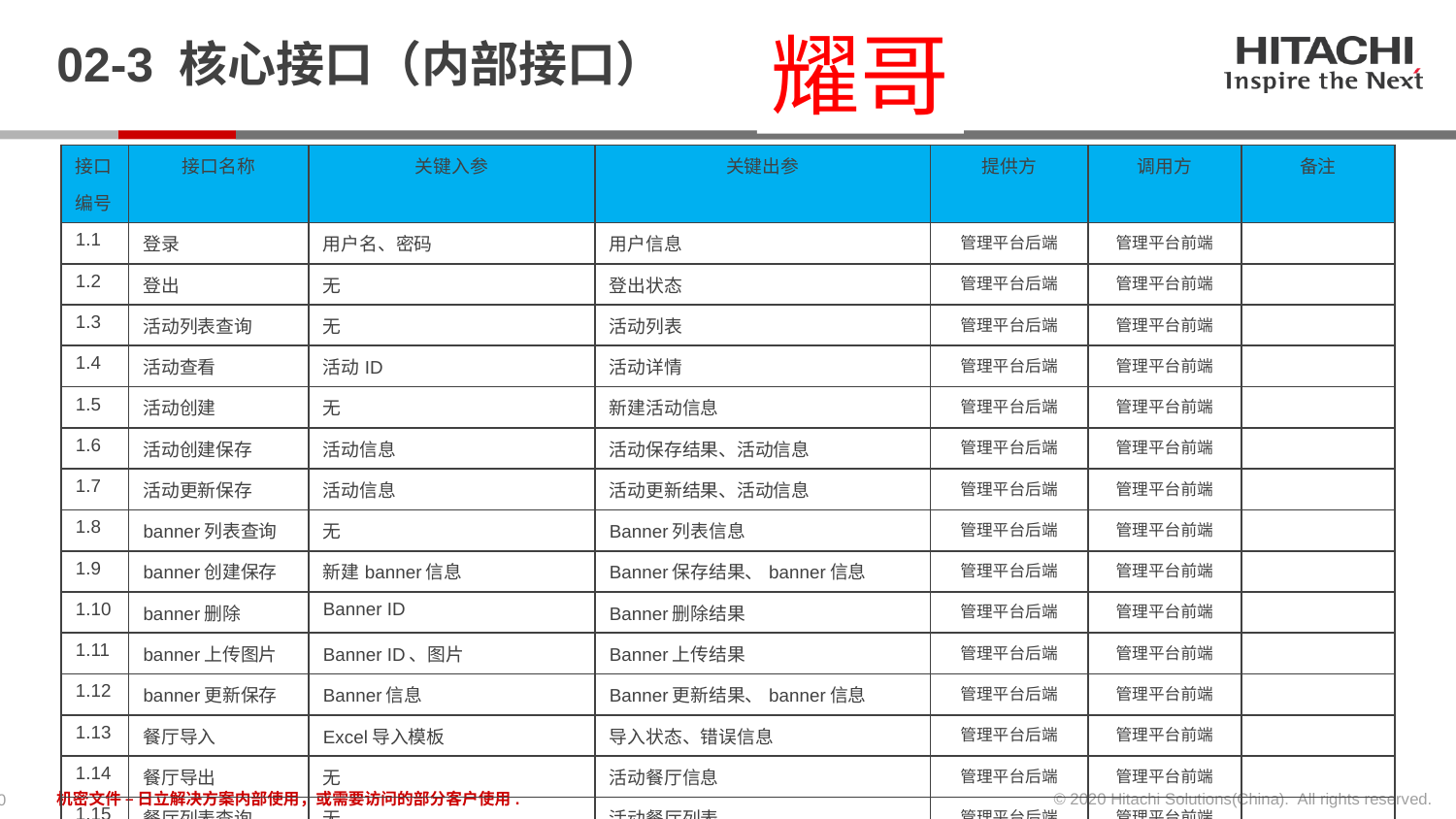

# 02-3 核心接口（内部接口）
耀哥
| 接口 编号 | 接口名称 | 关键入参 | 关键出参 | 提供方 | 调用方 | 备注 |
| --- | --- | --- | --- | --- | --- | --- |
| 1.1 | 登录 | 用户名、密码 | 用户信息 | 管理平台后端 | 管理平台前端 |  |
| 1.2 | 登出 | 无 | 登出状态 | 管理平台后端 | 管理平台前端 |  |
| 1.3 | 活动列表查询 | 无 | 活动列表 | 管理平台后端 | 管理平台前端 |  |
| 1.4 | 活动查看 | 活动ID | 活动详情 | 管理平台后端 | 管理平台前端 |  |
| 1.5 | 活动创建 | 无 | 新建活动信息 | 管理平台后端 | 管理平台前端 |  |
| 1.6 | 活动创建保存 | 活动信息 | 活动保存结果、活动信息 | 管理平台后端 | 管理平台前端 |  |
| 1.7 | 活动更新保存 | 活动信息 | 活动更新结果、活动信息 | 管理平台后端 | 管理平台前端 |  |
| 1.8 | banner列表查询 | 无 | Banner列表信息 | 管理平台后端 | 管理平台前端 |  |
| 1.9 | banner创建保存 | 新建banner信息 | Banner保存结果、banner信息 | 管理平台后端 | 管理平台前端 |  |
| 1.10 | banner删除 | Banner ID | Banner删除结果 | 管理平台后端 | 管理平台前端 |  |
| 1.11 | banner上传图片 | Banner ID、图片 | Banner上传结果 | 管理平台后端 | 管理平台前端 |  |
| 1.12 | banner更新保存 | Banner信息 | Banner更新结果、banner信息 | 管理平台后端 | 管理平台前端 |  |
| 1.13 | 餐厅导入 | Excel导入模板 | 导入状态、错误信息 | 管理平台后端 | 管理平台前端 |  |
| 1.14 | 餐厅导出 | 无 | 活动餐厅信息 | 管理平台后端 | 管理平台前端 |  |
| 1.15 | 餐厅列表查询 | 无 | 活动餐厅列表 | 管理平台后端 | 管理平台前端 |  |
| 1.16 | 餐厅删除 | 餐厅ID | 餐厅删除状态 | 管理平台后端 | 管理平台前端 |  |